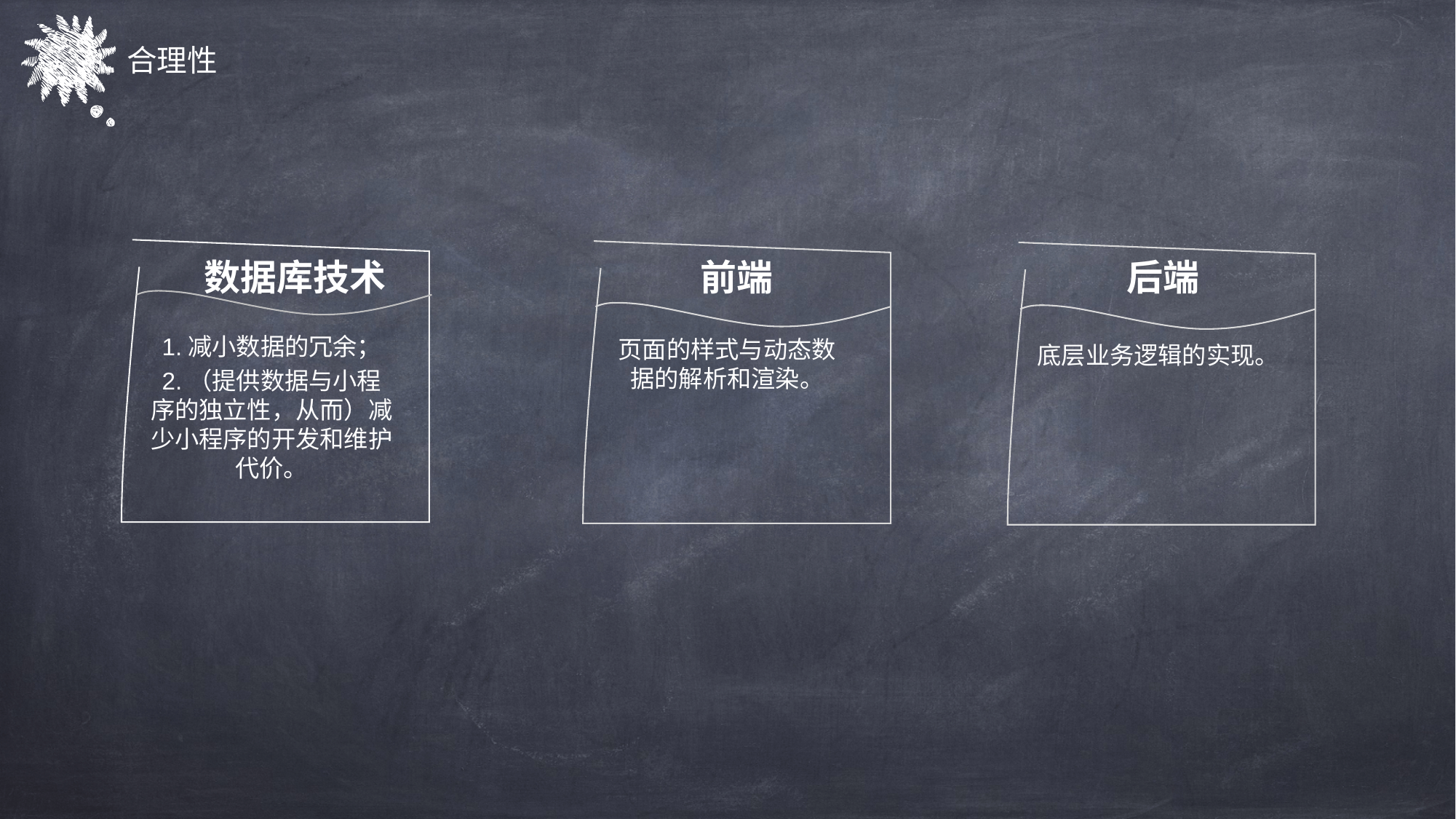

合理性

数据库技术

1.减小数据的冗余；
2.（提供数据与小程序的独立性，从而）减少小程序的开发和维护代价。

前端

页面的样式与动态数据的解析和渲染。

后端

底层业务逻辑的实现。